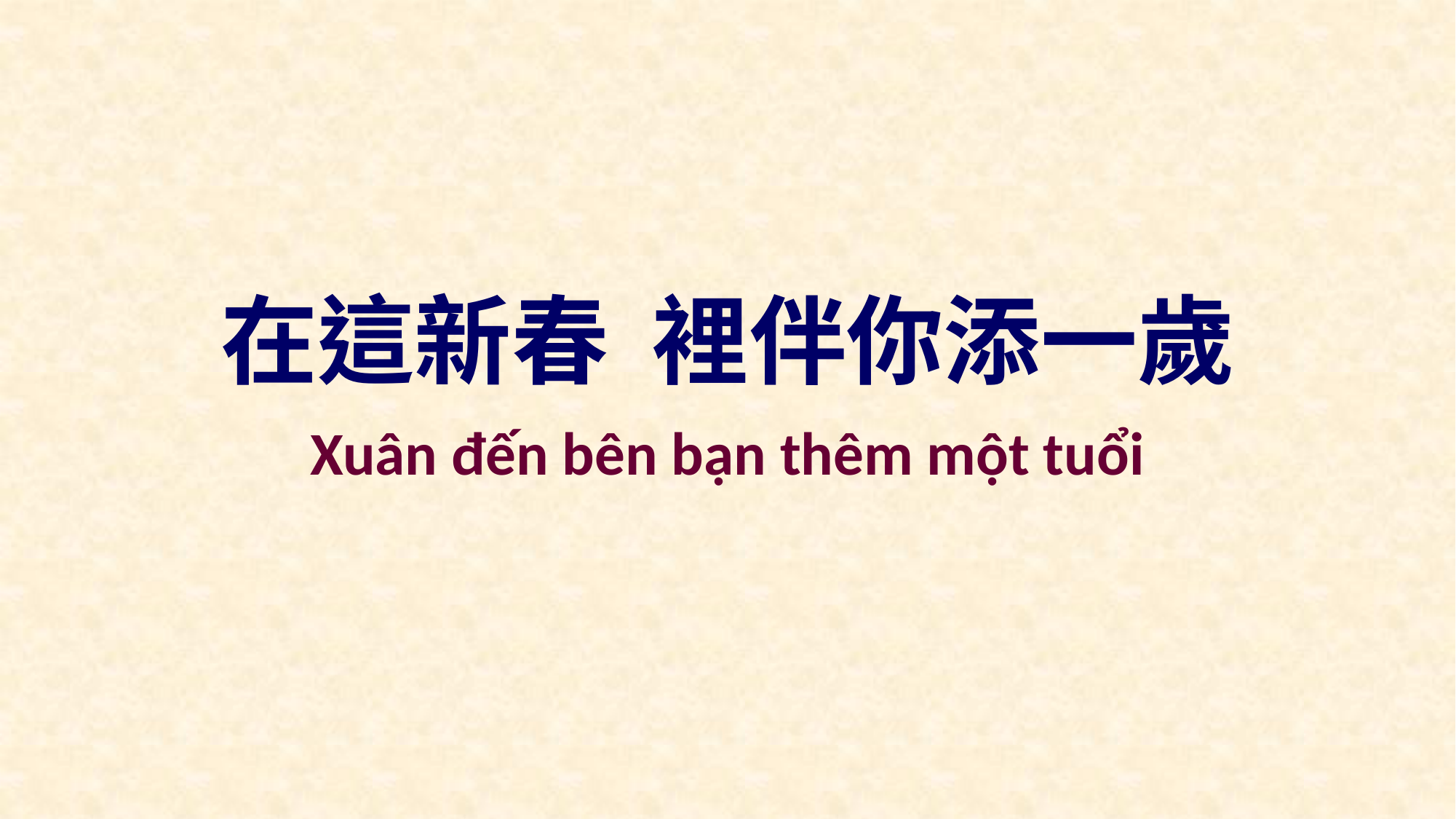

在這新春  裡伴你添一歲
Xuân đến bên bạn thêm một tuổi